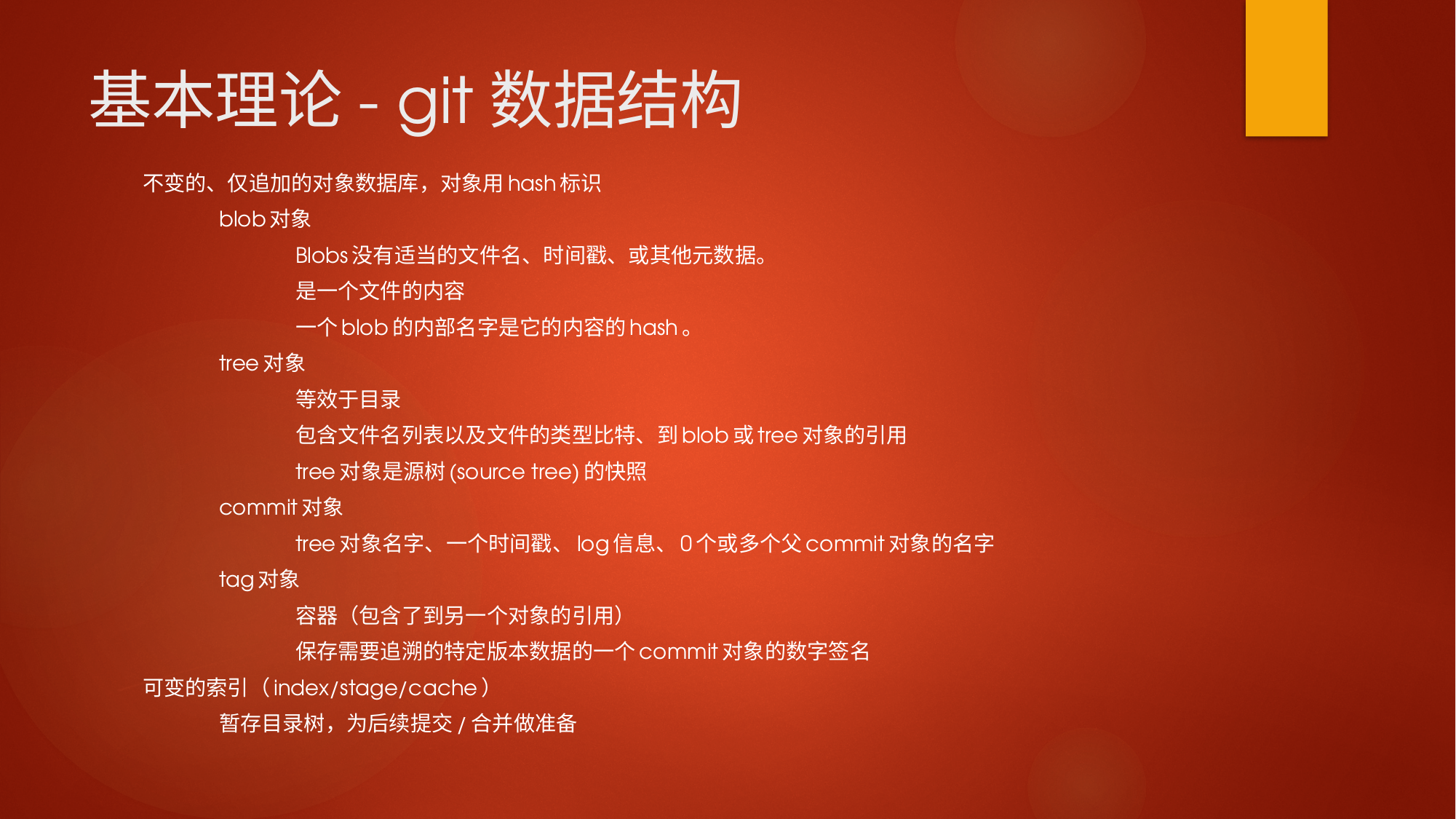

# 基本理论- git数据结构
不变的、仅追加的对象数据库，对象用hash标识
	blob对象
		Blobs没有适当的文件名、时间戳、或其他元数据。
		是一个文件的内容
		一个blob的内部名字是它的内容的hash。
	tree对象
		等效于目录
		包含文件名列表以及文件的类型比特、到blob或tree对象的引用
		tree对象是源树(source tree)的快照
	commit对象
		tree对象名字、一个时间戳、log信息、0个或多个父commit对象的名字
	tag对象
		容器（包含了到另一个对象的引用）
		保存需要追溯的特定版本数据的一个commit对象的数字签名
可变的索引（index/stage/cache）
	暂存目录树，为后续提交/合并做准备